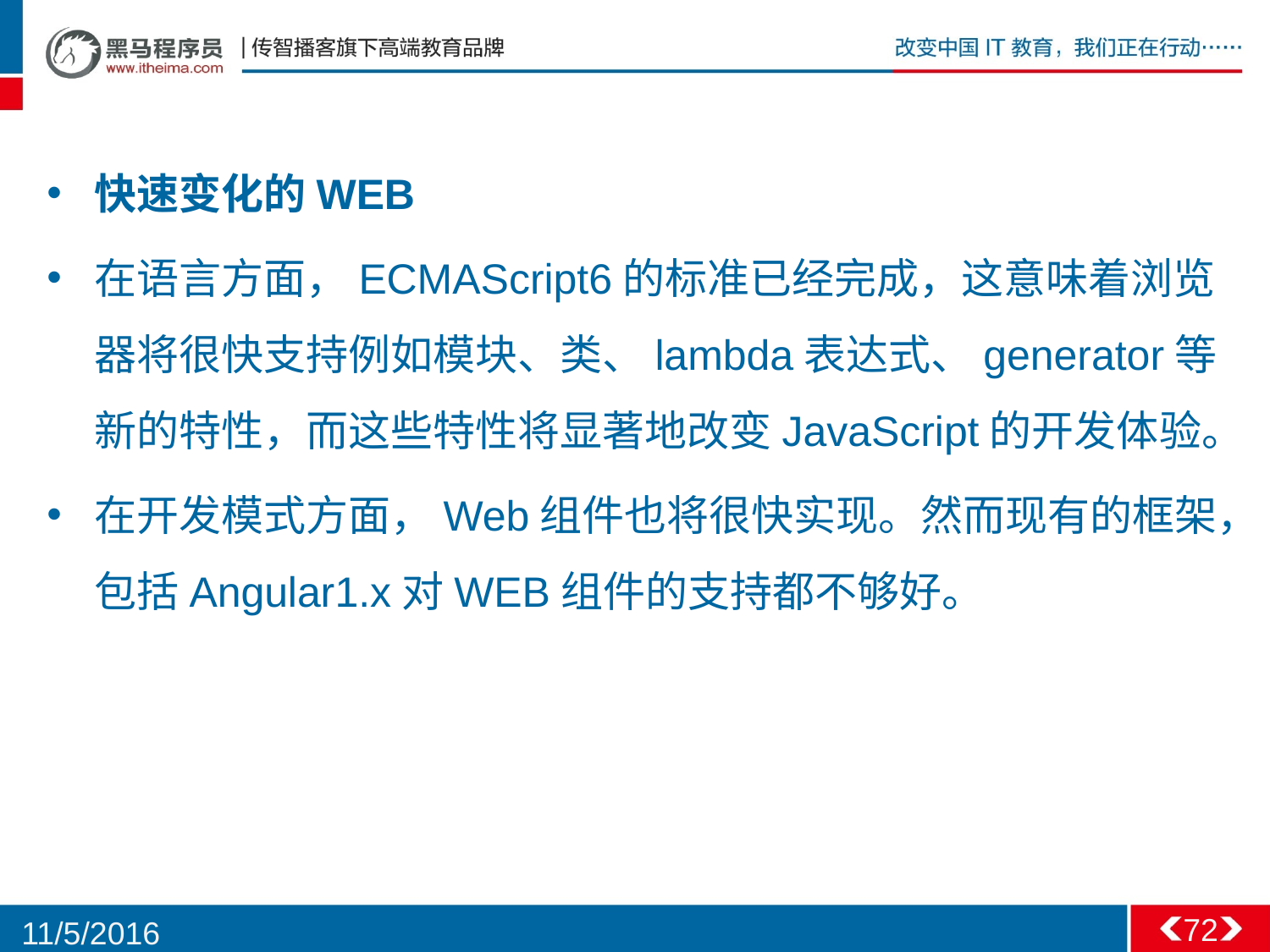

快速变化的WEB
在语言方面，ECMAScript6的标准已经完成，这意味着浏览器将很快支持例如模块、类、lambda表达式、generator等新的特性，而这些特性将显著地改变JavaScript的开发体验。
在开发模式方面，Web组件也将很快实现。然而现有的框架，包括Angular1.x对WEB组件的支持都不够好。

72

11/5/2016